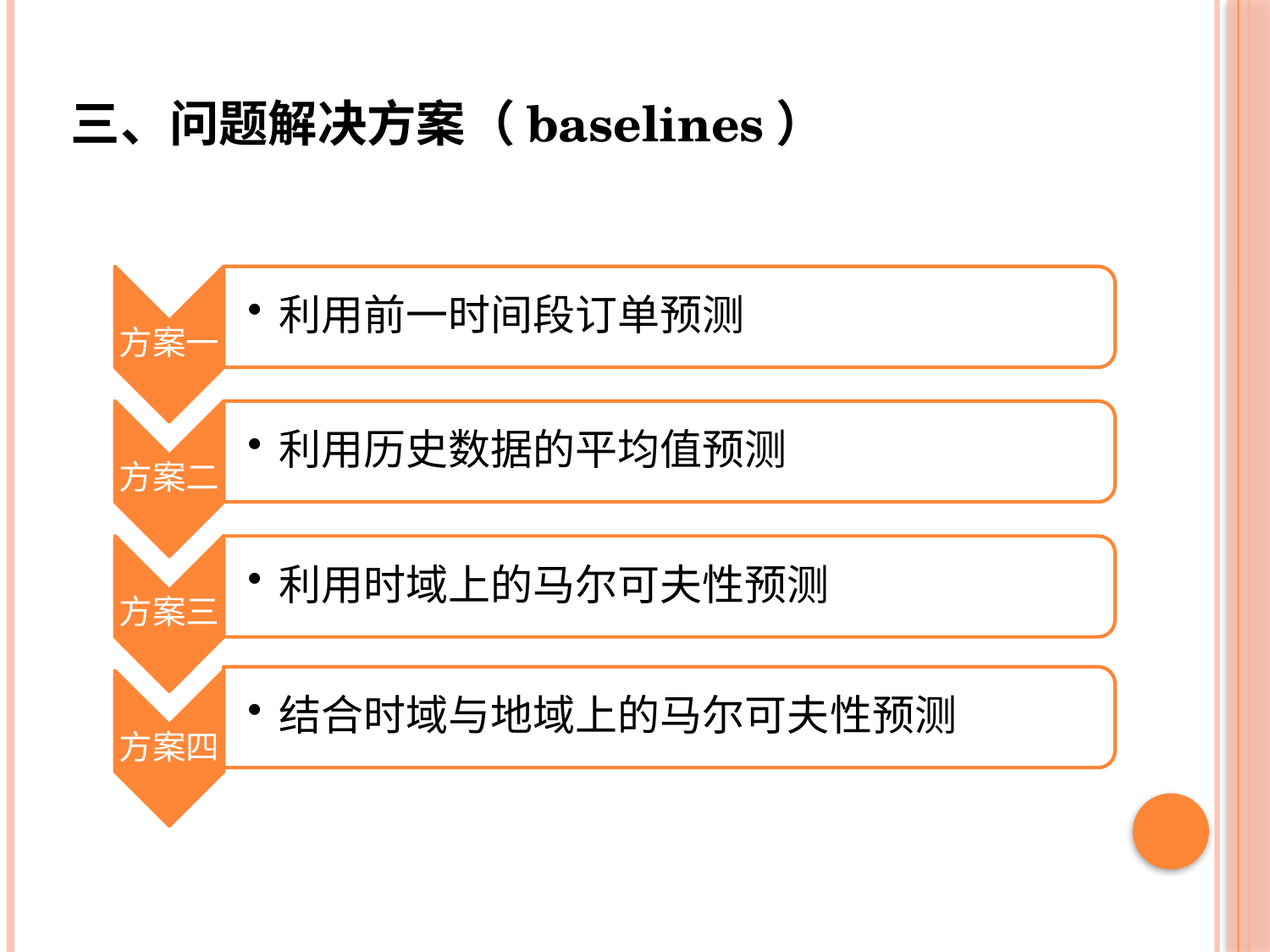

三、问题解决方案（baselines）
方案一
利用前一时间段订单预测
方案二
利用历史数据的平均值预测
方案三
利用时域上的马尔可夫性预测
方案四
结合时域与地域上的马尔可夫性预测